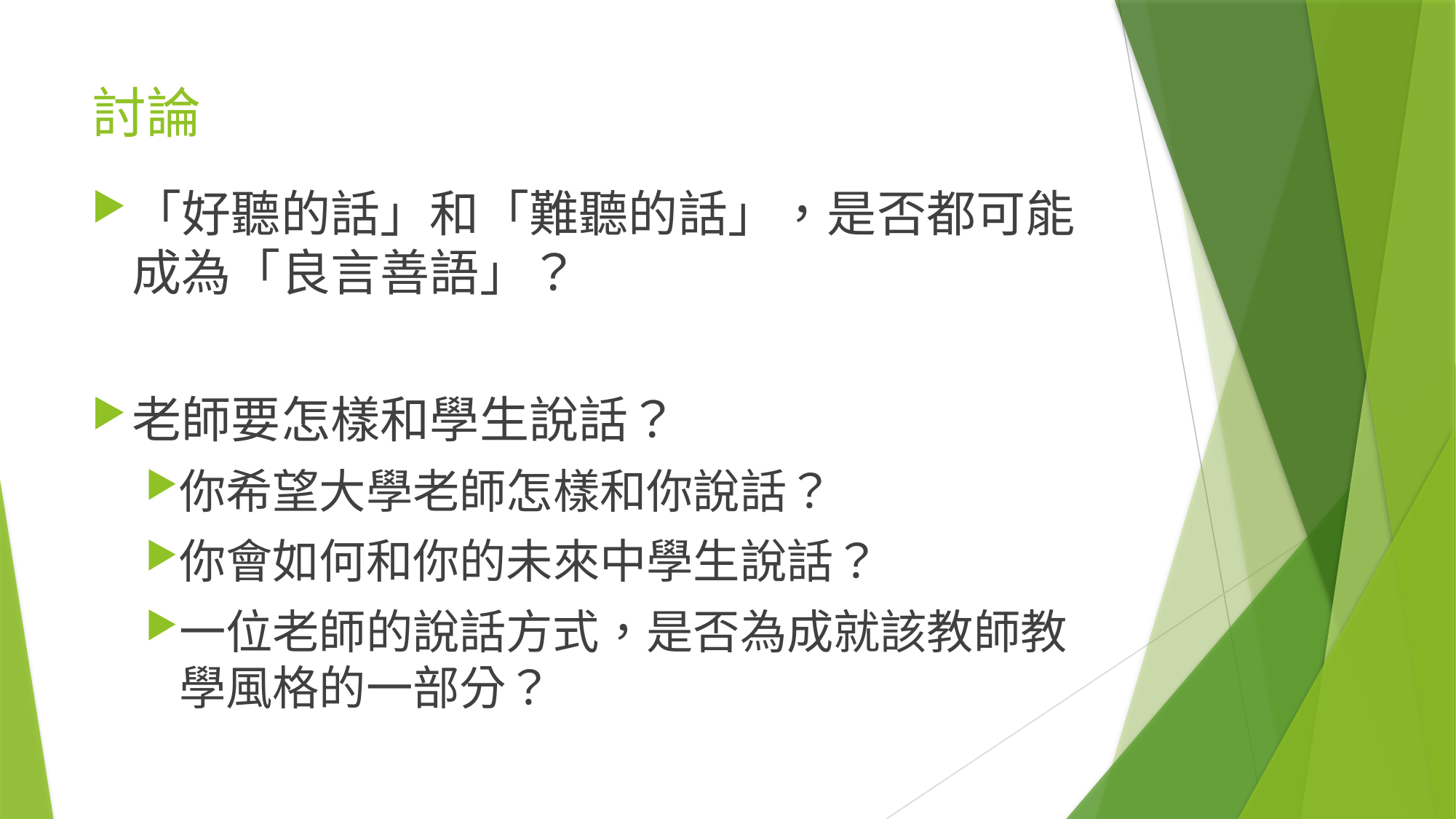

# 討論
「好聽的話」和「難聽的話」，是否都可能成為「良言善語」？

老師要怎樣和學生說話？
你希望大學老師怎樣和你說話？
你會如何和你的未來中學生說話？
一位老師的說話方式，是否為成就該教師教學風格的一部分？